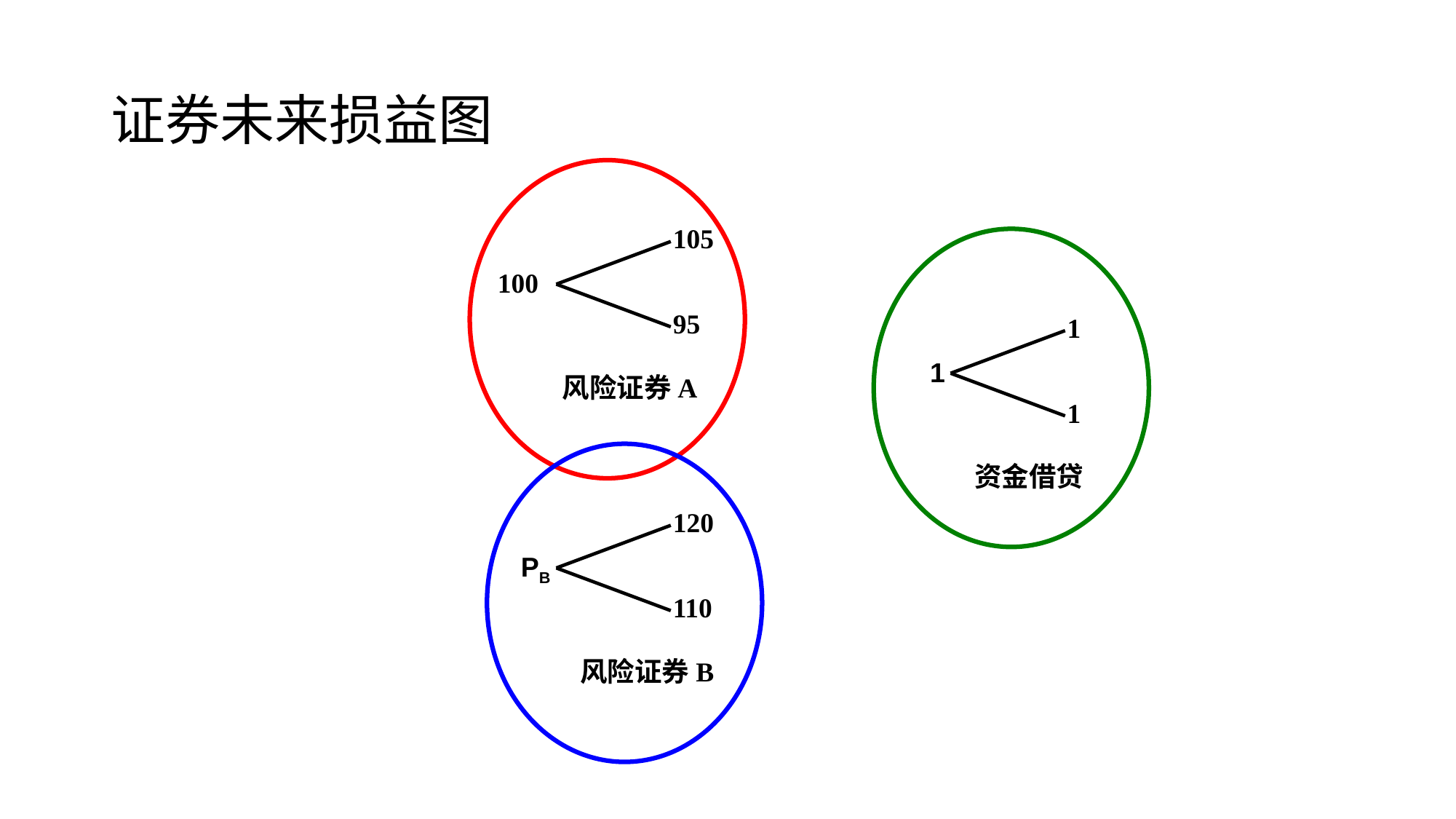

证券未来损益图

105

100

95
风险证券A

1

1

1

资金借贷
120

PB

110
风险证券B